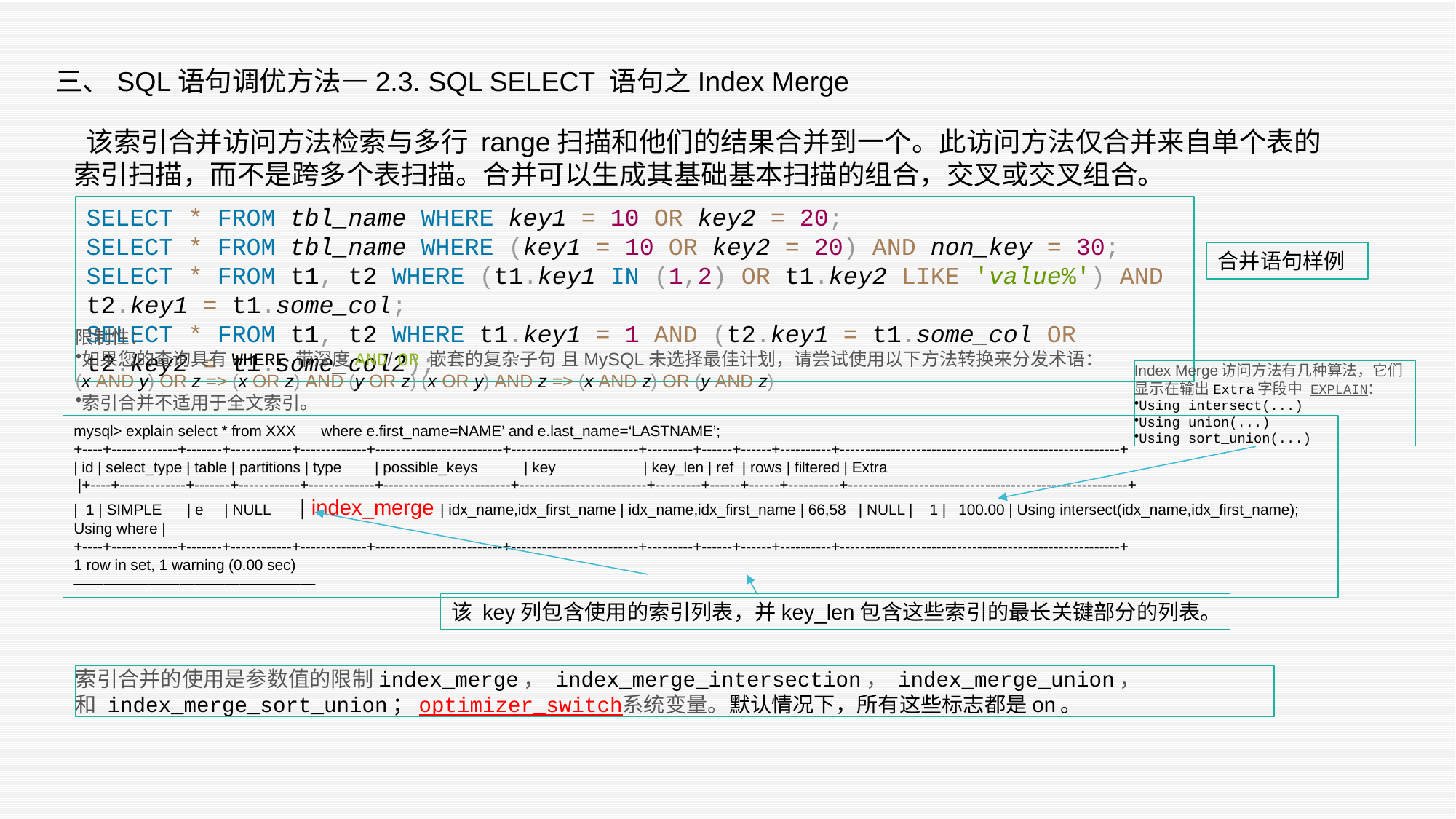

三、SQL语句调优方法—2.3. SQL SELECT 语句之Index Merge
 该索引合并访问方法检索与多行 range扫描和他们的结果合并到一个。此访问方法仅合并来自单个表的索引扫描，而不是跨多个表扫描。合并可以生成其基础基本扫描的组合，交叉或交叉组合。
SELECT * FROM tbl_name WHERE key1 = 10 OR key2 = 20;
SELECT * FROM tbl_name WHERE (key1 = 10 OR key2 = 20) AND non_key = 30;
SELECT * FROM t1, t2 WHERE (t1.key1 IN (1,2) OR t1.key2 LIKE 'value%') AND t2.key1 = t1.some_col;
SELECT * FROM t1, t2 WHERE t1.key1 = 1 AND (t2.key1 = t1.some_col OR t2.key2 = t1.some_col2);
合并语句样例
限制性：
如果您的查询具有WHERE 带深度AND/ OR 嵌套的复杂子句 且MySQL未选择最佳计划，请尝试使用以下方法转换来分发术语：
(x AND y) OR z => (x OR z) AND (y OR z) (x OR y) AND z => (x AND z) OR (y AND z)
索引合并不适用于全文索引。
Index Merge访问方法有几种算法，它们显示在输出Extra字段中 EXPLAIN：
Using intersect(...)
Using union(...)
Using sort_union(...)
mysql> explain select * from XXX      where e.first_name=NAME’ and e.last_name=‘LASTNAME’;
+----+-------------+-------+------------+-------------+-------------------------+-------------------------+---------+------+------+----------+-------------------------------------------------------+
| id | select_type | table | partitions | type        | possible_keys           | key                     | key_len | ref  | rows | filtered | Extra
 |+----+-------------+-------+------------+-------------+-------------------------+-------------------------+---------+------+------+----------+-------------------------------------------------------+
|  1 | SIMPLE      | e     | NULL       | index_merge | idx_name,idx_first_name | idx_name,idx_first_name | 66,58   | NULL |    1 |   100.00 | Using intersect(idx_name,idx_first_name); Using where |
+----+-------------+-------+------------+-------------+-------------------------+-------------------------+---------+------+------+----------+-------------------------------------------------------+
1 row in set, 1 warning (0.00 sec)
————————————————
该 key列包含使用的索引列表，并key_len包含这些索引的最长关键部分的列表。
索引合并的使用是参数值的限制index_merge， index_merge_intersection， index_merge_union，和 index_merge_sort_union；optimizer_switch系统变量。默认情况下，所有这些标志都是on。